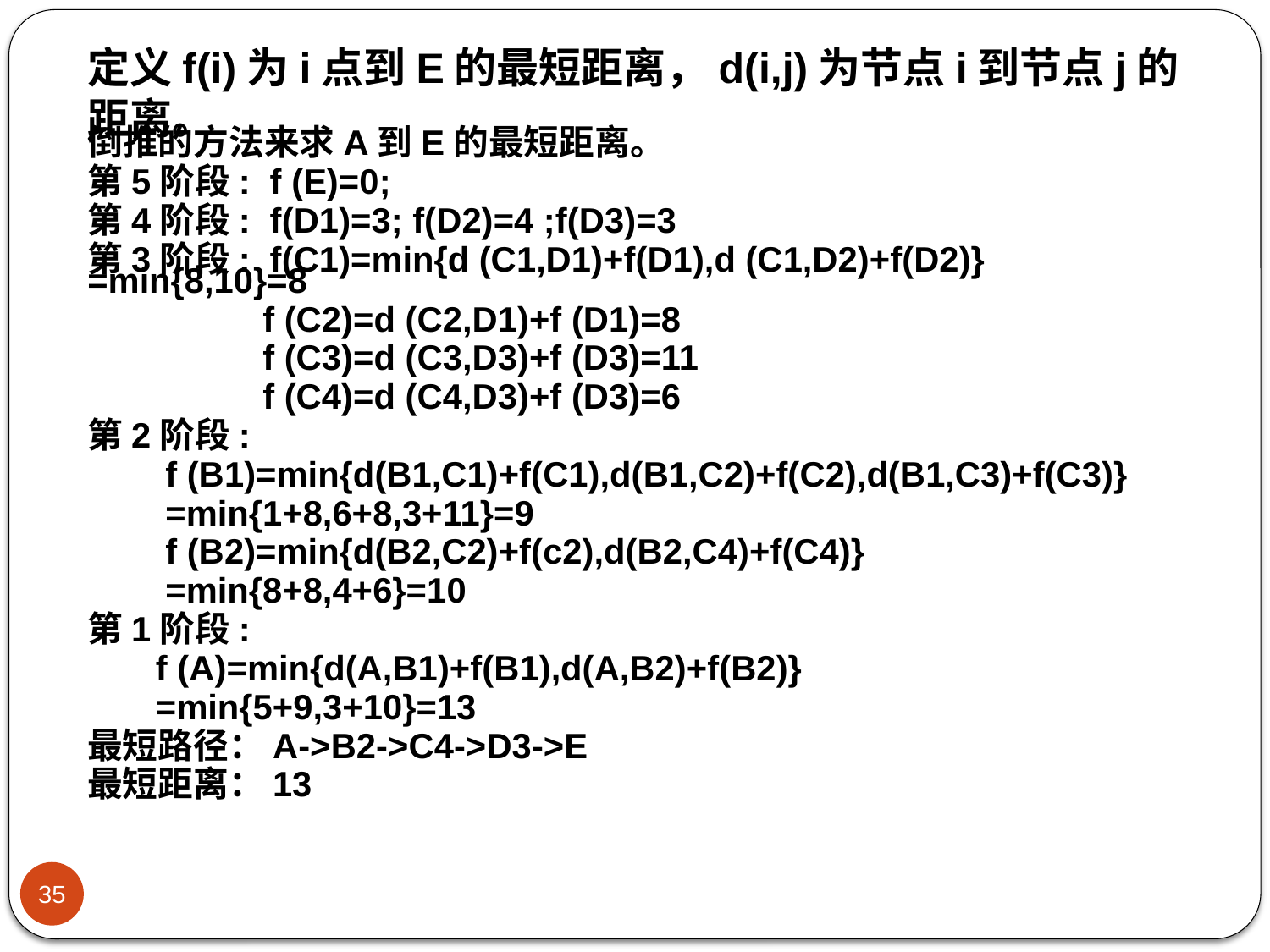

定义f(i)为i点到E的最短距离，d(i,j)为节点i到节点j的距离。
倒推的方法来求A到E的最短距离。
第5阶段:  f (E)=0;
第4阶段:  f(D1)=3; f(D2)=4 ;f(D3)=3
第3阶段:  f(C1)=min{d (C1,D1)+f(D1),d (C1,D2)+f(D2)} =min{8,10}=8
                  f (C2)=d (C2,D1)+f (D1)=8
                  f (C3)=d (C3,D3)+f (D3)=11
                  f (C4)=d (C4,D3)+f (D3)=6
第2阶段:
        f (B1)=min{d(B1,C1)+f(C1),d(B1,C2)+f(C2),d(B1,C3)+f(C3)}
        =min{1+8,6+8,3+11}=9
        f (B2)=min{d(B2,C2)+f(c2),d(B2,C4)+f(C4)}
        =min{8+8,4+6}=10
第1阶段:
       f (A)=min{d(A,B1)+f(B1),d(A,B2)+f(B2)}
       =min{5+9,3+10}=13
最短路径：A->B2->C4->D3->E
最短距离：13
35